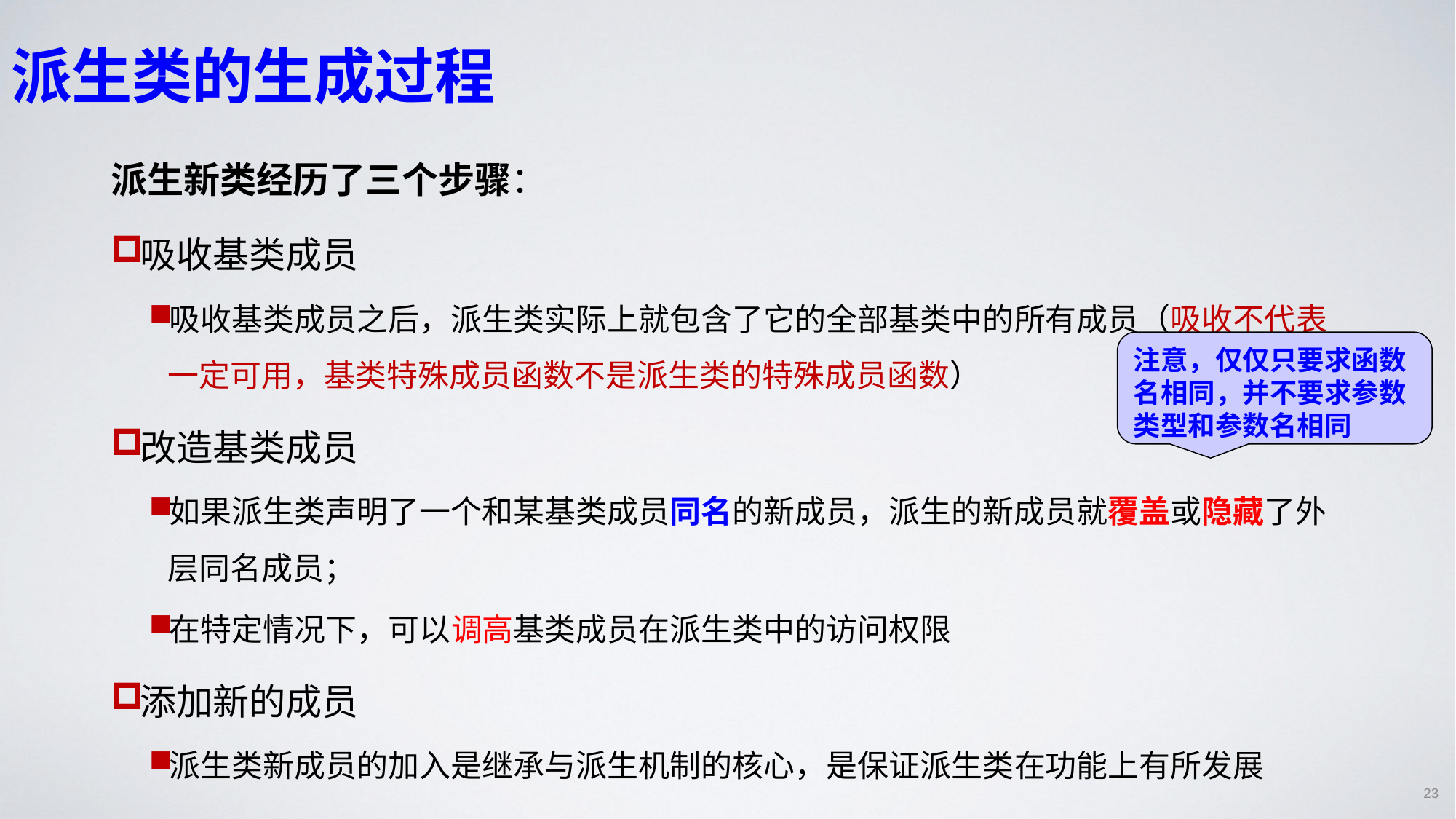

# 派生类的生成过程
派生新类经历了三个步骤：
吸收基类成员
吸收基类成员之后，派生类实际上就包含了它的全部基类中的所有成员（吸收不代表一定可用，基类特殊成员函数不是派生类的特殊成员函数）
改造基类成员
如果派生类声明了一个和某基类成员同名的新成员，派生的新成员就覆盖或隐藏了外层同名成员；
在特定情况下，可以调高基类成员在派生类中的访问权限
添加新的成员
派生类新成员的加入是继承与派生机制的核心，是保证派生类在功能上有所发展
注意，仅仅只要求函数名相同，并不要求参数类型和参数名相同
23